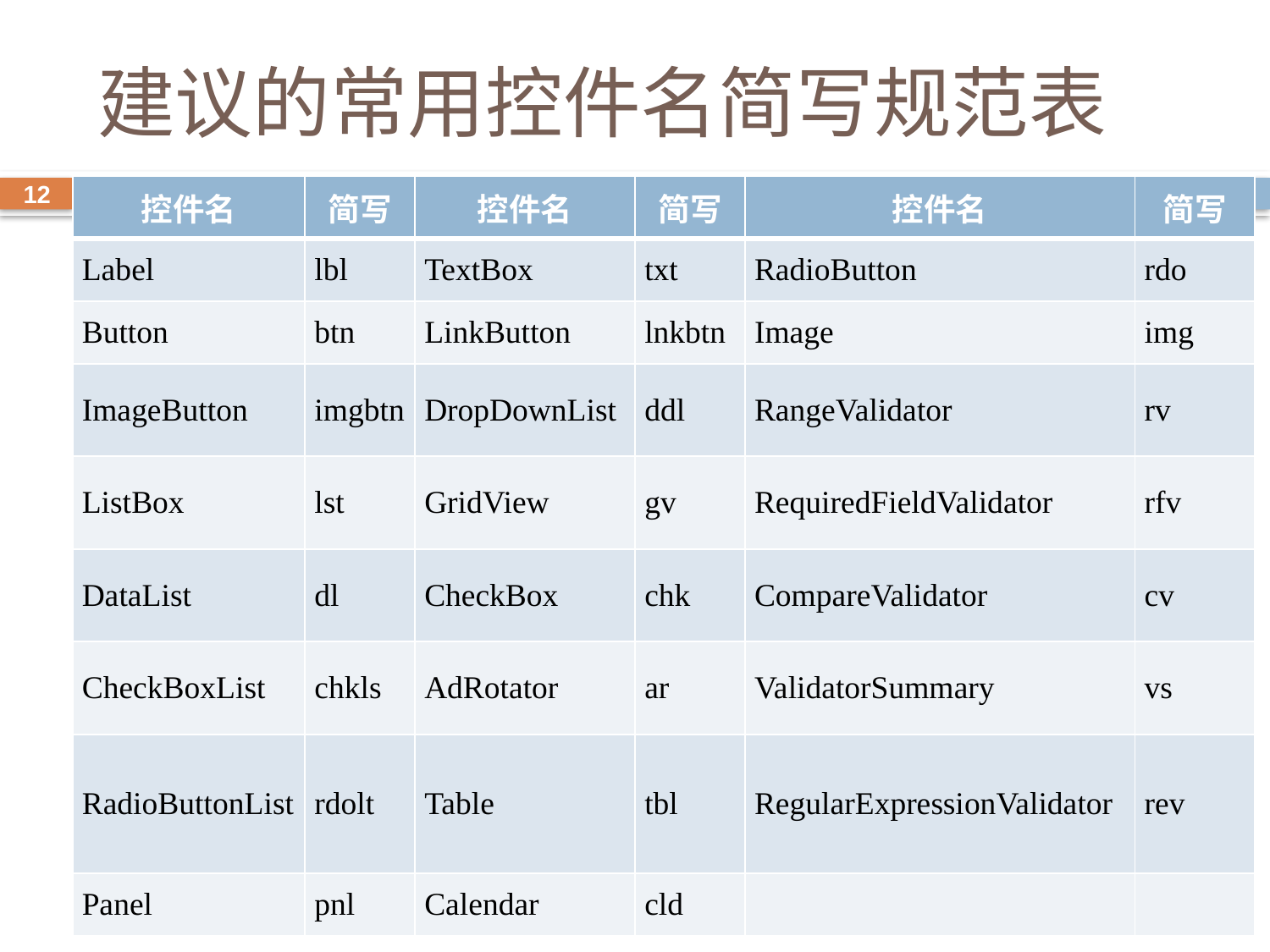

# 建议的常用控件名简写规范表
| 控件名 | 简写 | 控件名 | 简写 | 控件名 | 简写 |
| --- | --- | --- | --- | --- | --- |
| Label | lbl | TextBox | txt | RadioButton | rdo |
| Button | btn | LinkButton | lnkbtn | Image | img |
| ImageButton | imgbtn | DropDownList | ddl | RangeValidator | rv |
| ListBox | lst | GridView | gv | RequiredFieldValidator | rfv |
| DataList | dl | CheckBox | chk | CompareValidator | cv |
| CheckBoxList | chkls | AdRotator | ar | ValidatorSummary | vs |
| RadioButtonList | rdolt | Table | tbl | RegularExpressionValidator | rev |
| Panel | pnl | Calendar | cld |  |  |
12